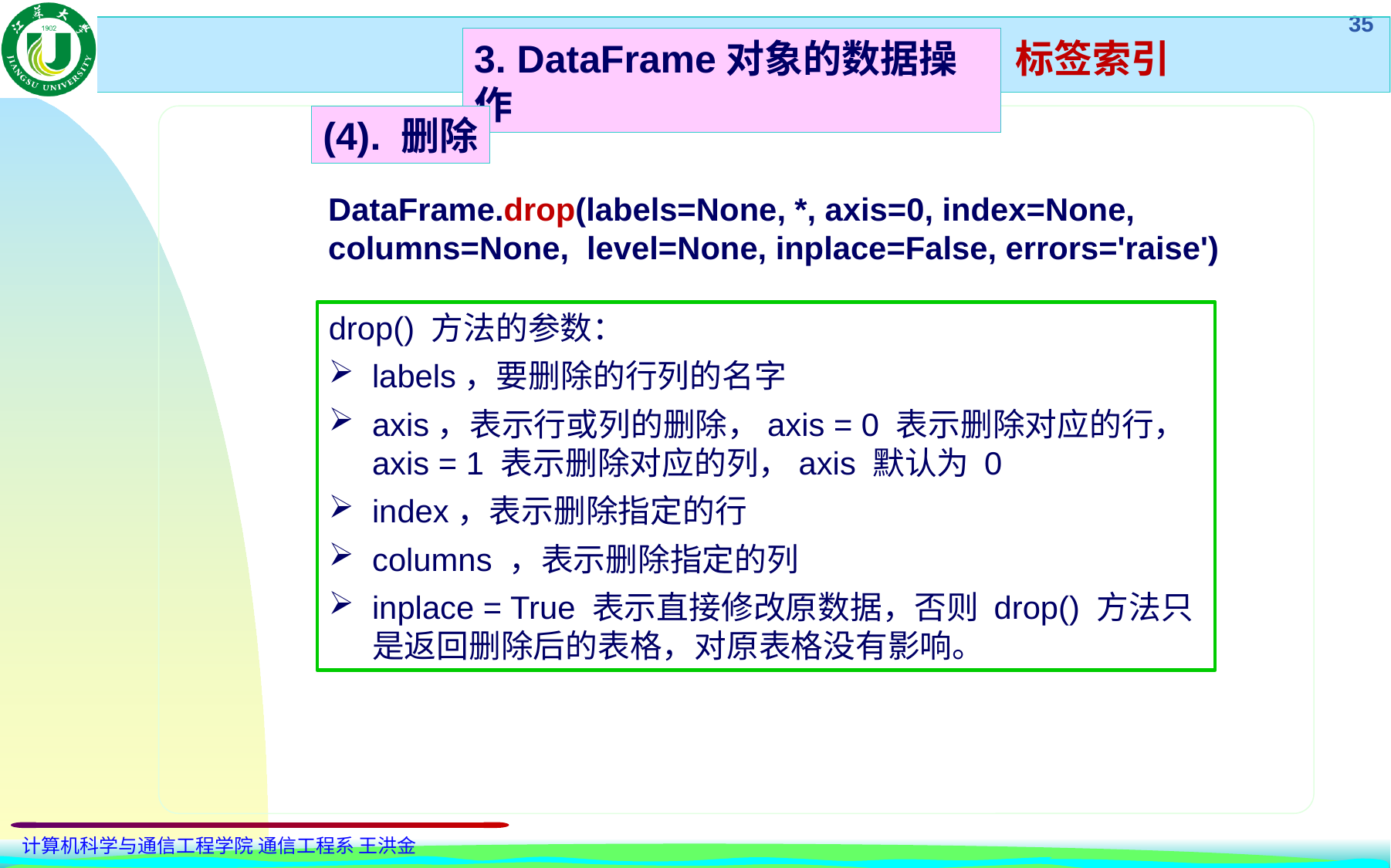

标签索引
3. DataFrame对象的数据操作
(4). 删除
DataFrame.drop(labels=None, *, axis=0, index=None, columns=None,  level=None, inplace=False, errors='raise')
drop()​​ 方法的参数：
labels，要删除的行列的名字
axis，表示行或列的删除，axis = 0 表示删除对应的行，axis = 1 表示删除对应的列，axis 默认为 0
index，表示删除指定的行
columns ，表示删除指定的列
inplace = True 表示直接修改原数据，否则 drop() 方法只是返回删除后的表格，对原表格没有影响。